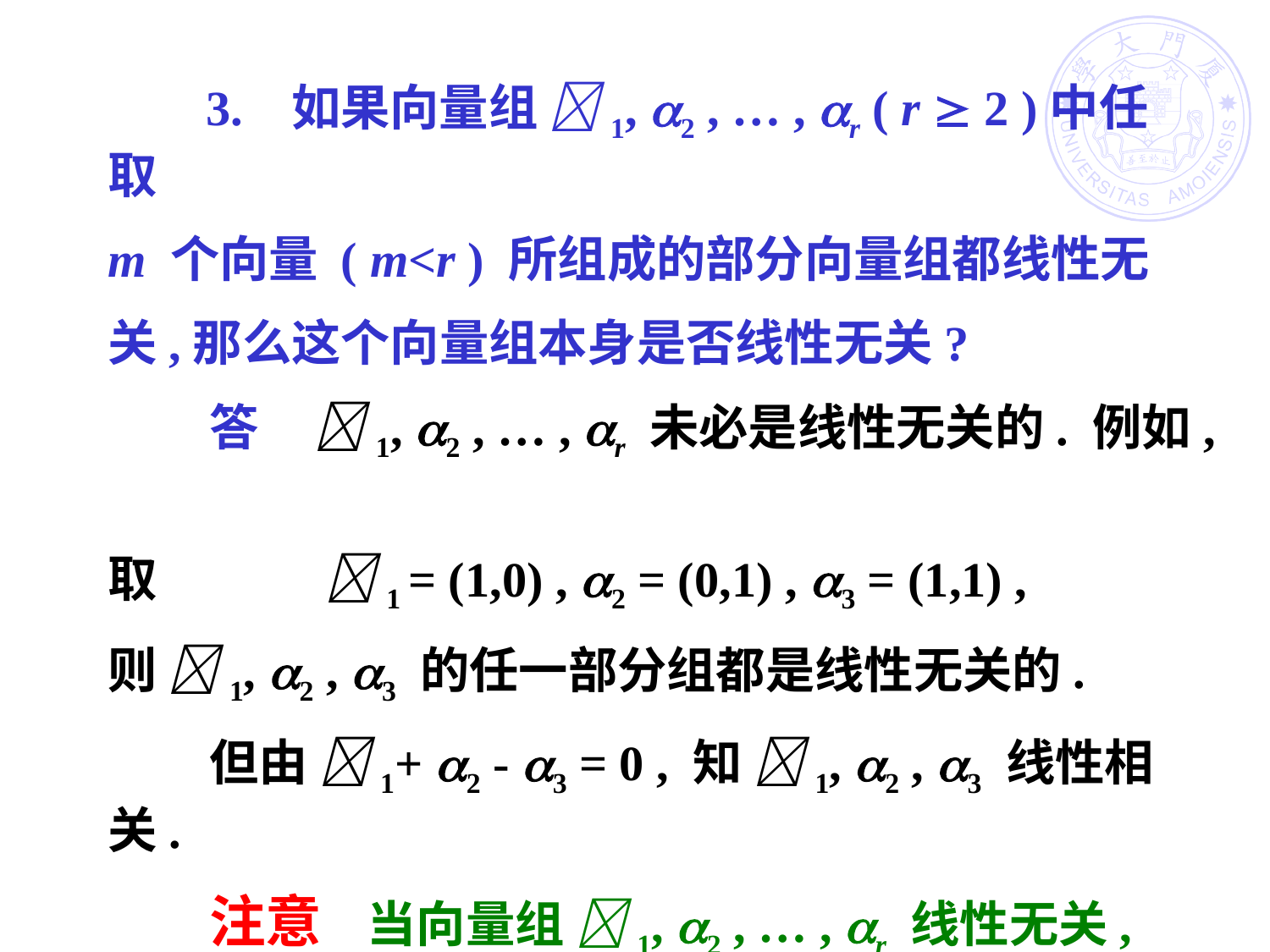

3.   如果向量组 α1, α2 , … , αr ( r ≥ 2 )中任取
m 个向量 ( m<r ) 所组成的部分向量组都线性无
关,那么这个向量组本身是否线性无关?
        答     α1, α2 , … , αr 未必是线性无关的. 例如,
取               α1 = (1,0) , α2 = (0,1) , α3 = (1,1) ,
则 α1, α2 , α3 的任一部分组都是线性无关的.
        但由 α1+ α2 - α3 = 0 , 知 α1, α2 , α3 线性相关.
        注意    当向量组 α1, α2 , … , αr 线性无关, 则
其任何一部分向量组都线性无关.